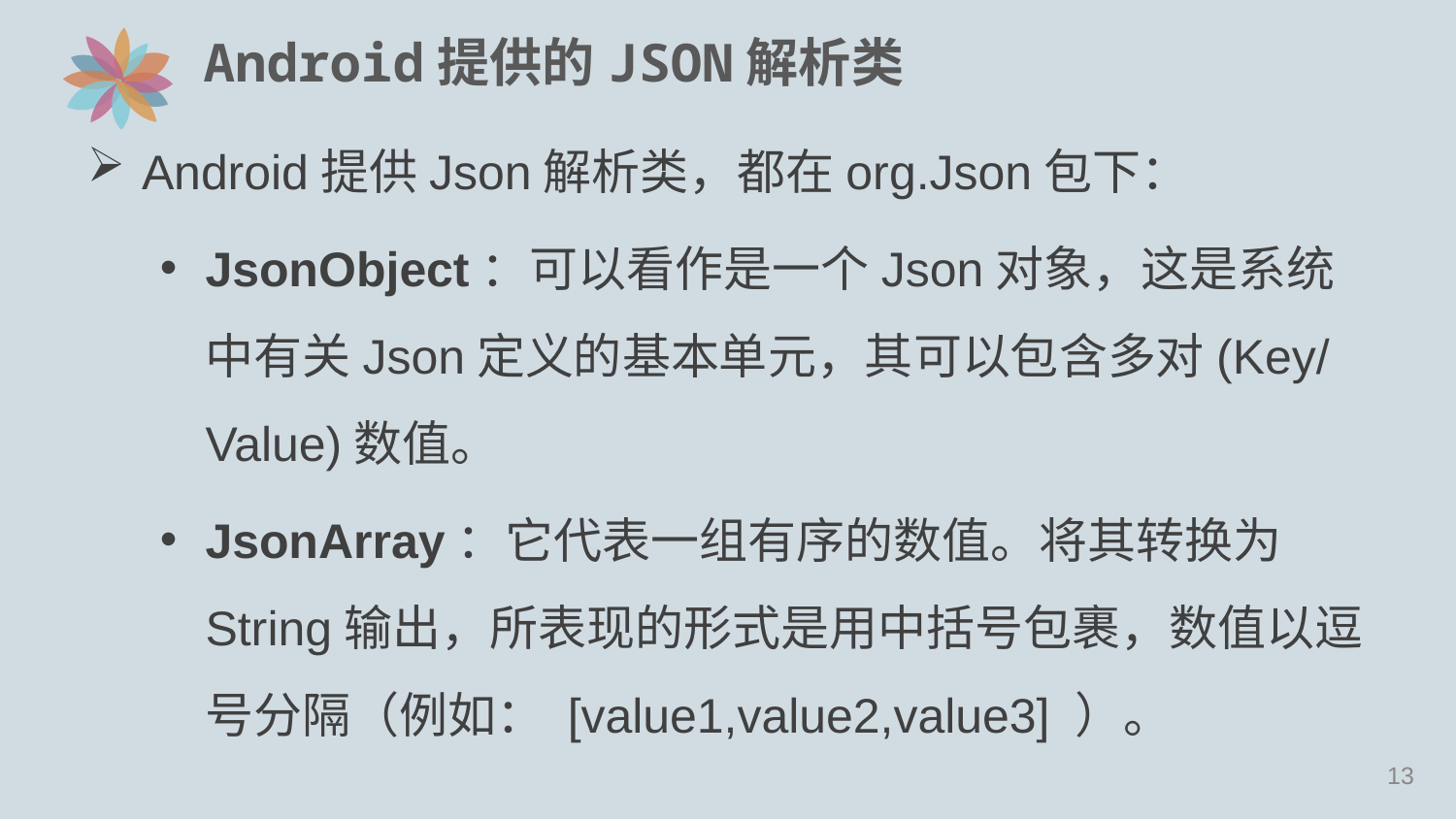

# Android提供的JSON解析类
Android提供Json解析类，都在org.Json包下：
JsonObject：可以看作是一个Json对象，这是系统中有关Json定义的基本单元，其可以包含多对(Key/Value)数值。
JsonArray：它代表一组有序的数值。将其转换为String输出，所表现的形式是用中括号包裹，数值以逗号分隔（例如： [value1,value2,value3] ）。

13